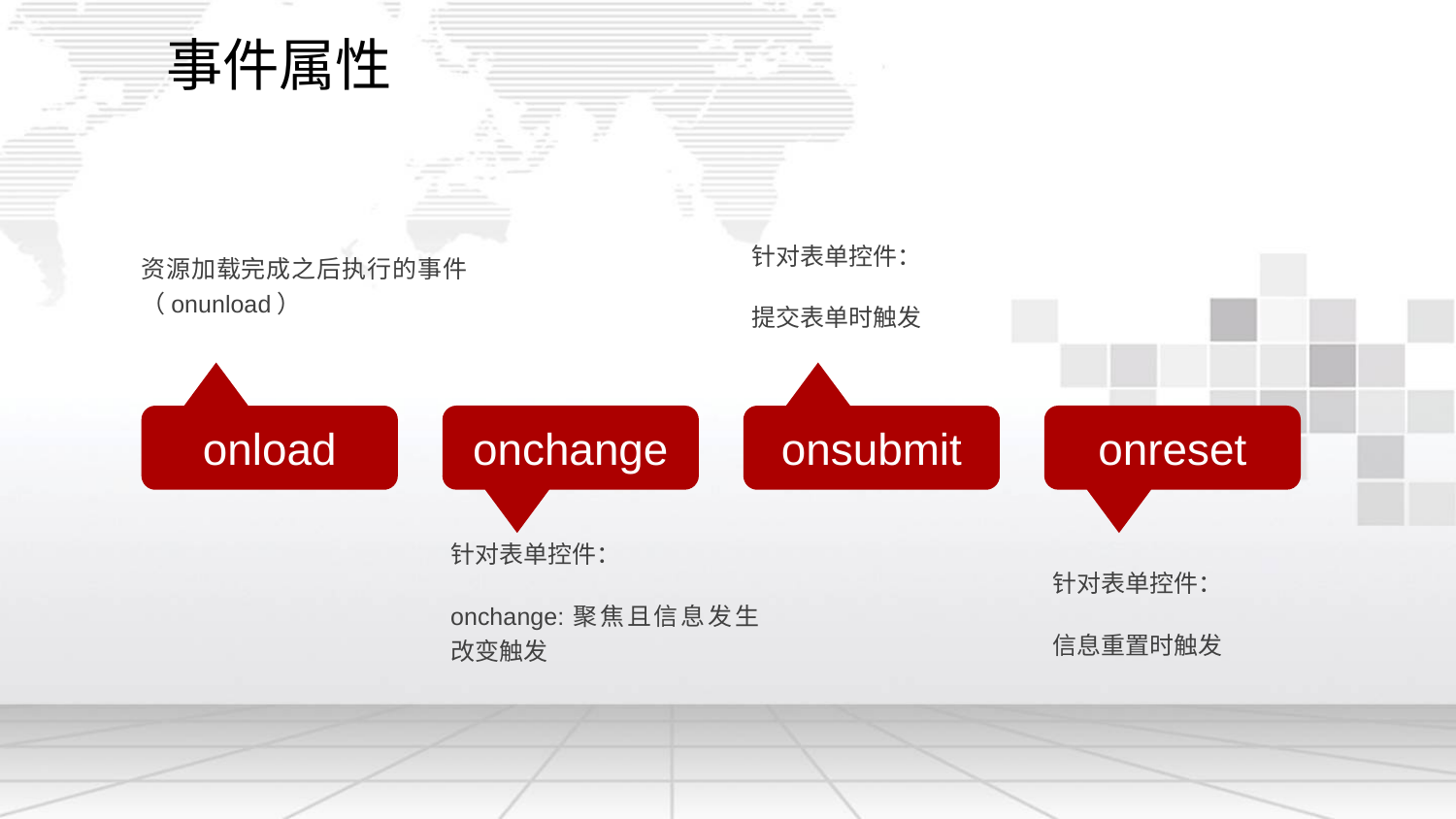

事件属性
资源加载完成之后执行的事件（onunload）
针对表单控件：
提交表单时触发
onload
onsubmit
onchange
onreset
针对表单控件：
信息重置时触发
针对表单控件：
onchange:聚焦且信息发生改变触发